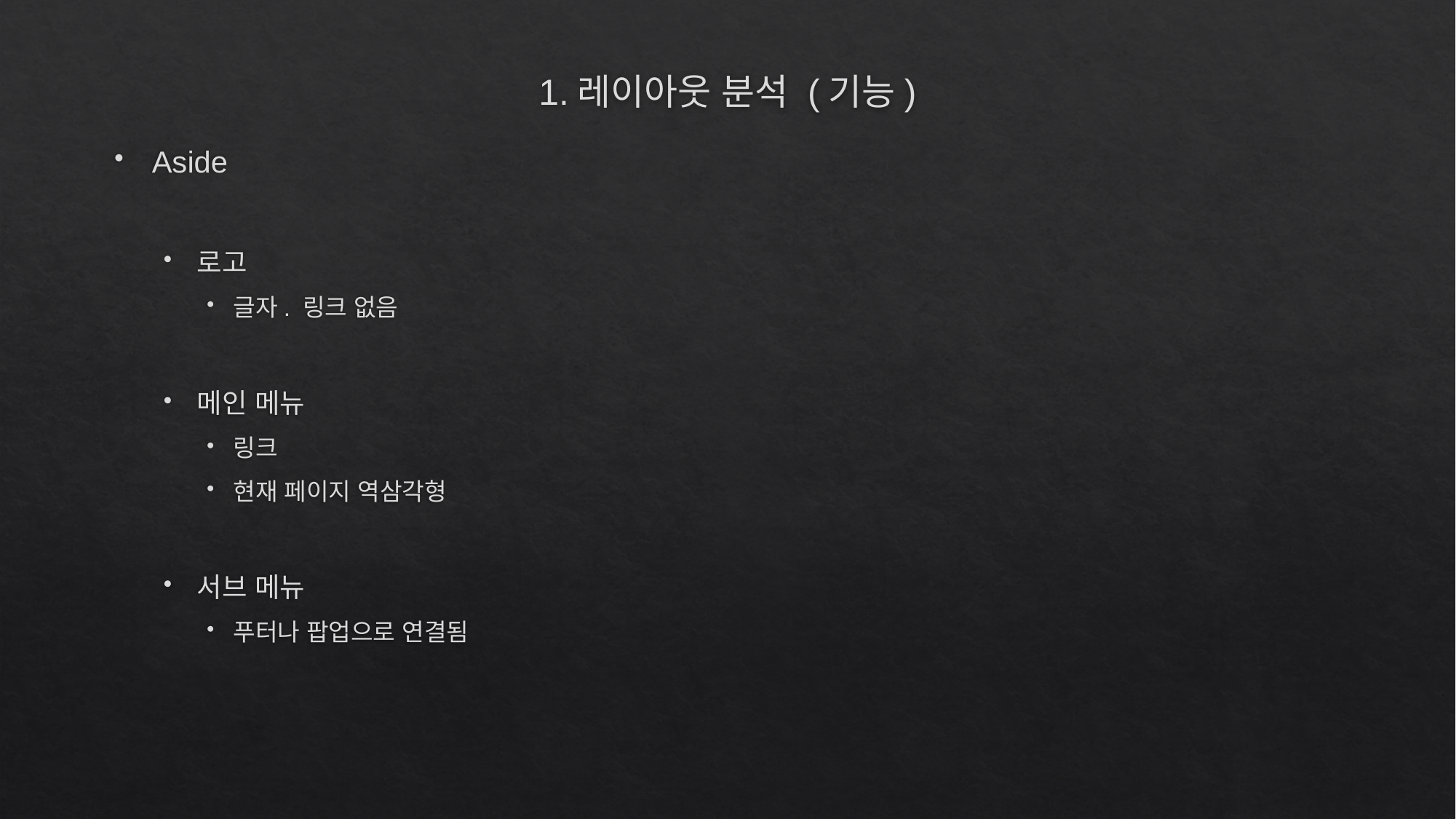

# 1.레이아웃 분석 (기능)
Aside

로고
글자. 링크 없음

메인 메뉴
링크
현재 페이지 역삼각형

서브 메뉴
푸터나 팝업으로 연결됨